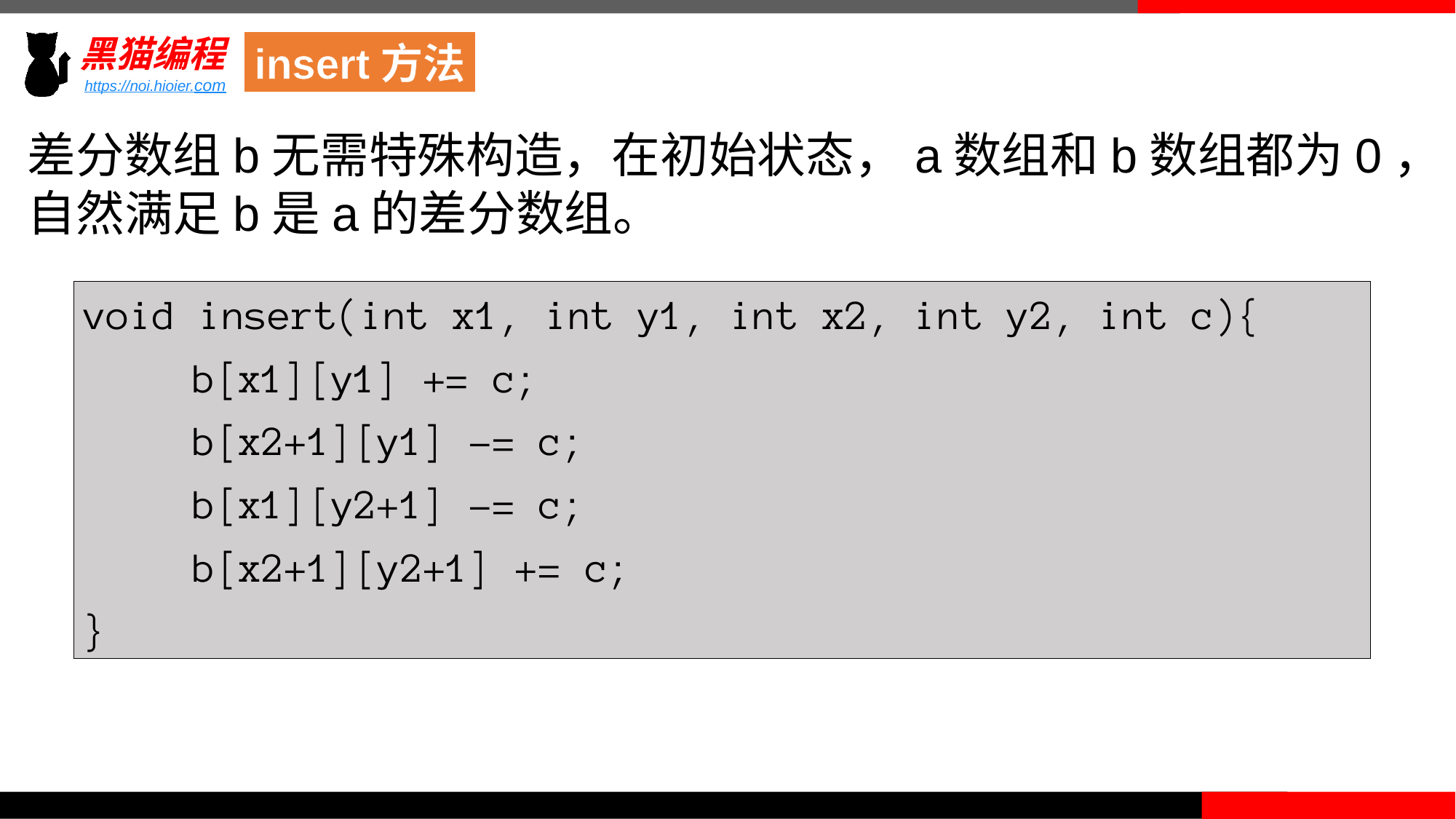

insert方法
差分数组b无需特殊构造，在初始状态，a数组和b数组都为0，
自然满足b是a的差分数组。
void insert(int x1, int y1, int x2, int y2, int c){
	b[x1][y1] += c;
	b[x2+1][y1] -= c;
	b[x1][y2+1] -= c;
	b[x2+1][y2+1] += c;
}